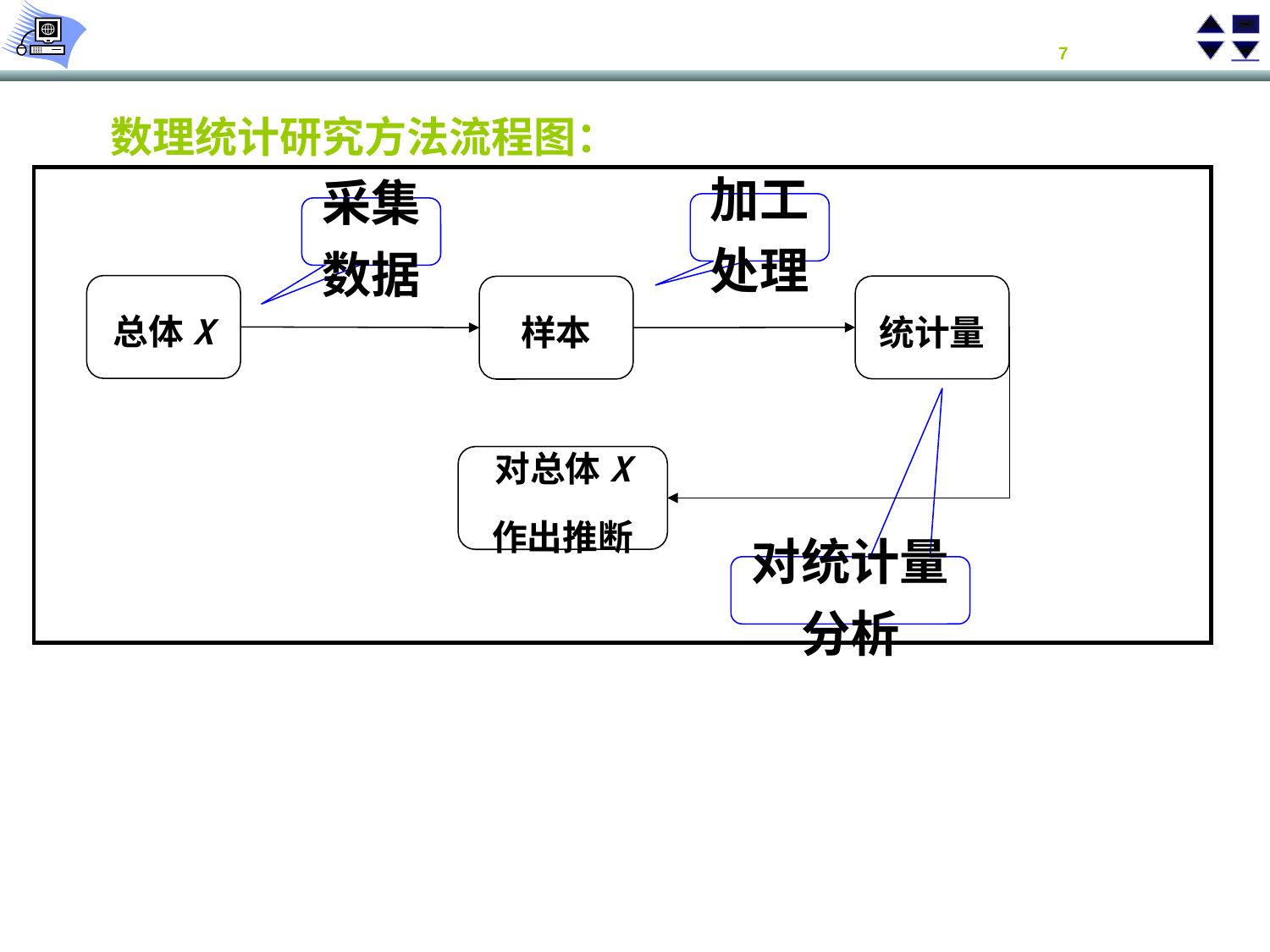

数理统计研究方法流程图：

加工处理
采集数据
总体X
统计量
样本
对总体X
作出推断
对统计量分析